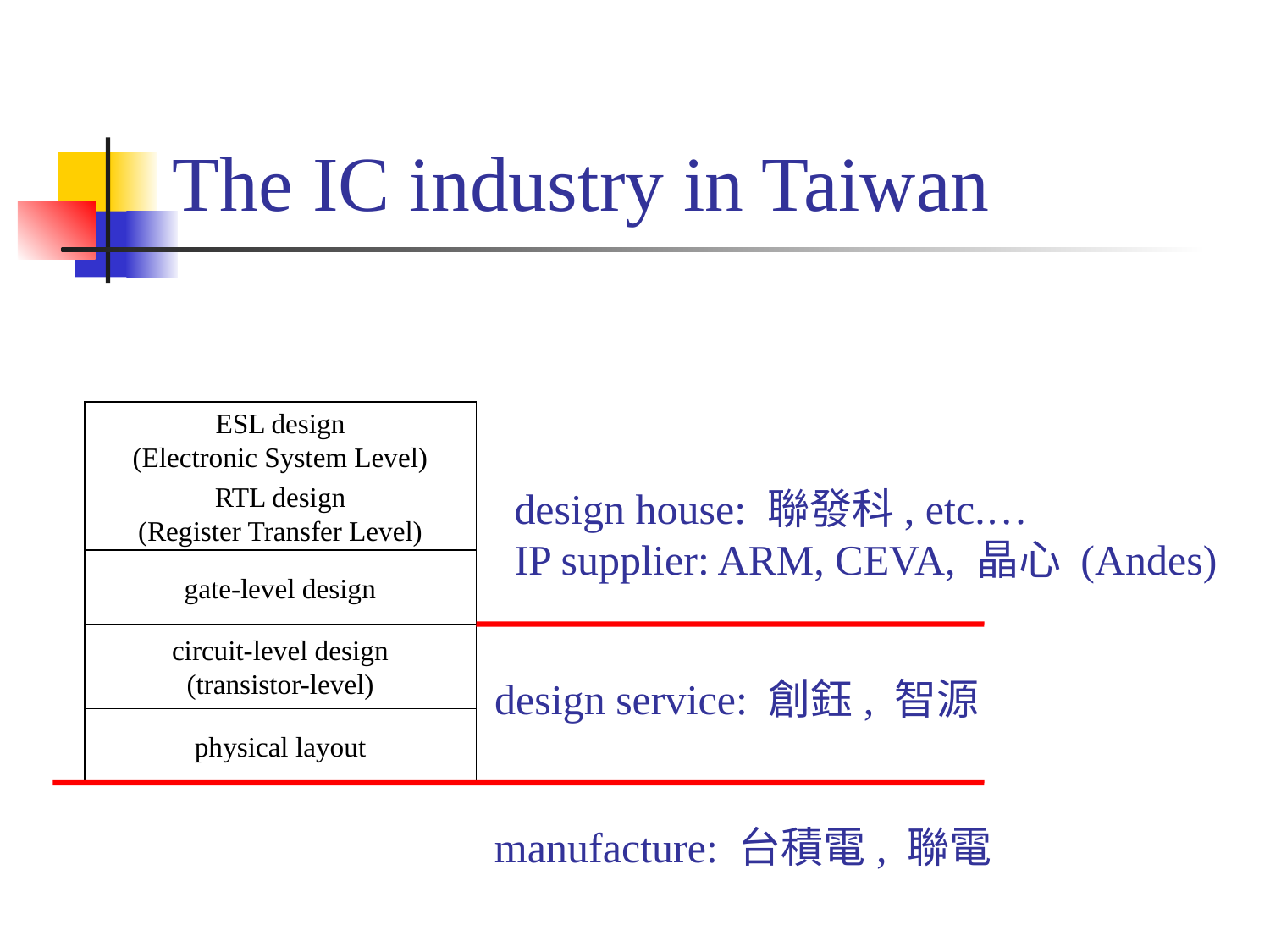

# The IC industry in Taiwan
ESL design
(Electronic System Level)
RTL design
(Register Transfer Level)
gate-level design
circuit-level design
(transistor-level)
physical layout
design house: 聯發科, etc.…
IP supplier: ARM, CEVA, 晶心 (Andes)

design service: 創鈺, 智源

manufacture: 台積電, 聯電